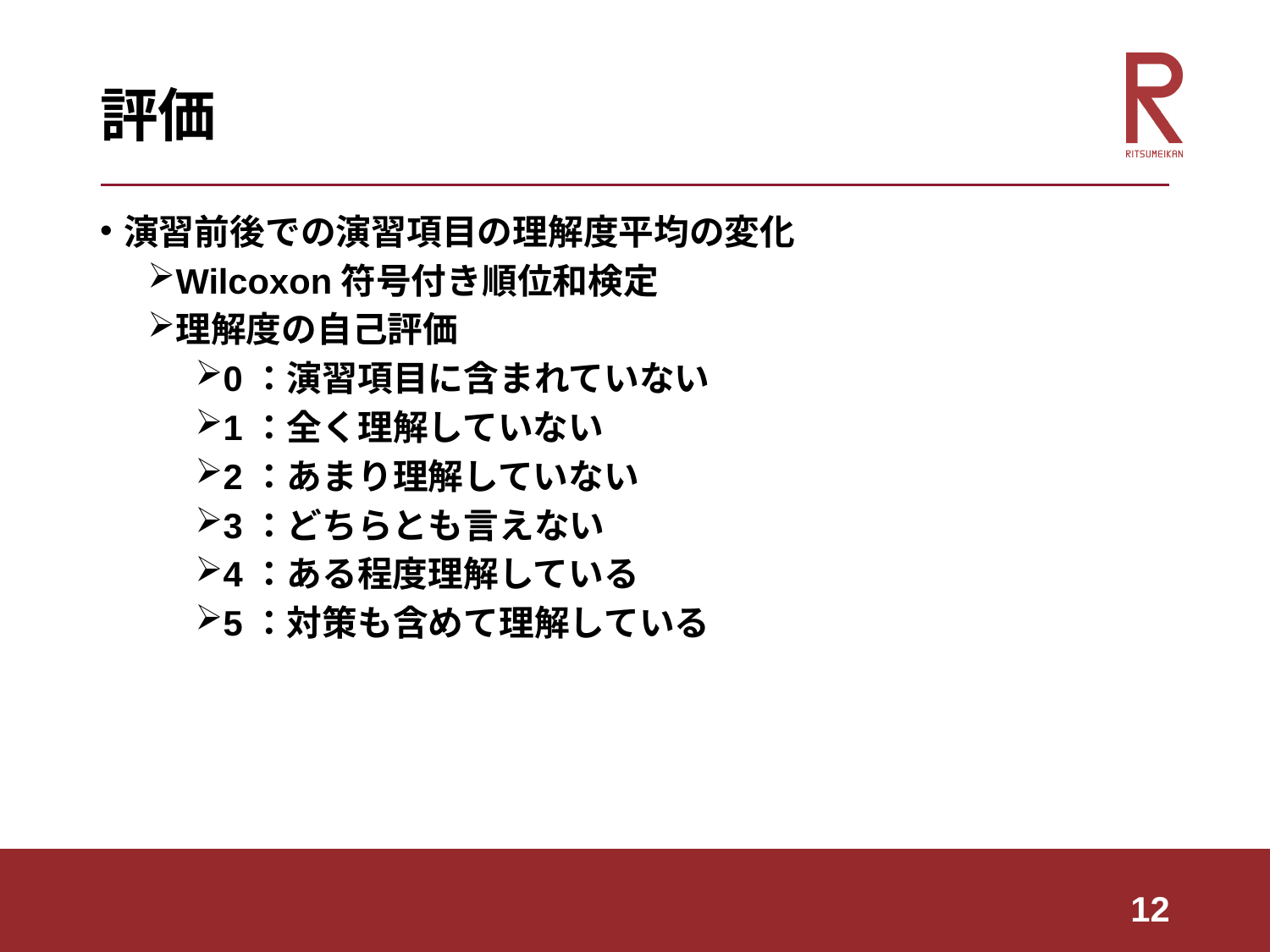

# 評価
演習前後での演習項目の理解度平均の変化
Wilcoxon符号付き順位和検定
理解度の自己評価
0：演習項目に含まれていない
1：全く理解していない
2：あまり理解していない
3：どちらとも言えない
4：ある程度理解している
5：対策も含めて理解している

12